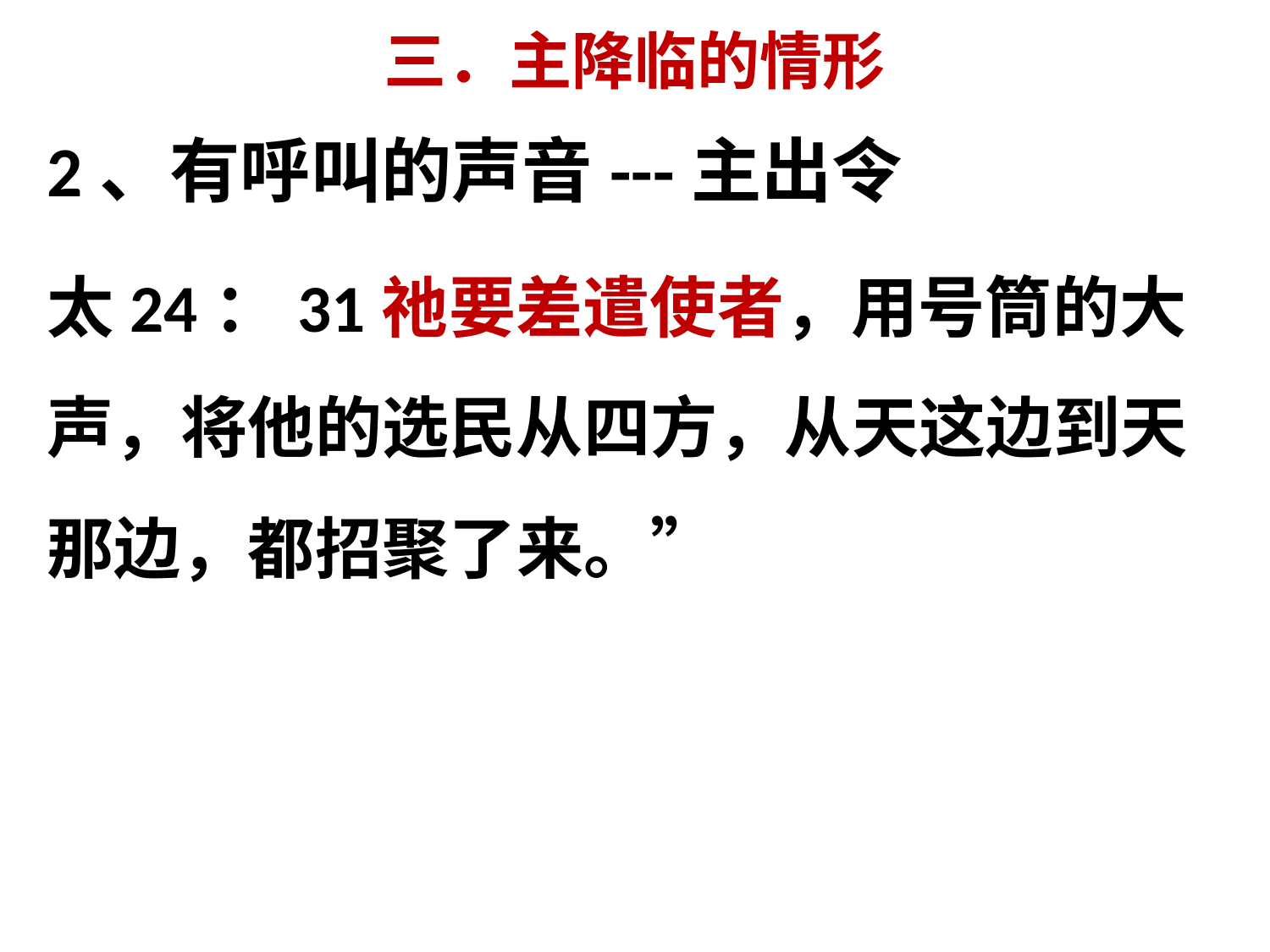

# 三．主降临的情形
2、有呼叫的声音---主出令
太24：31祂要差遣使者，用号筒的大声，将他的选民从四方，从天这边到天那边，都招聚了来。”